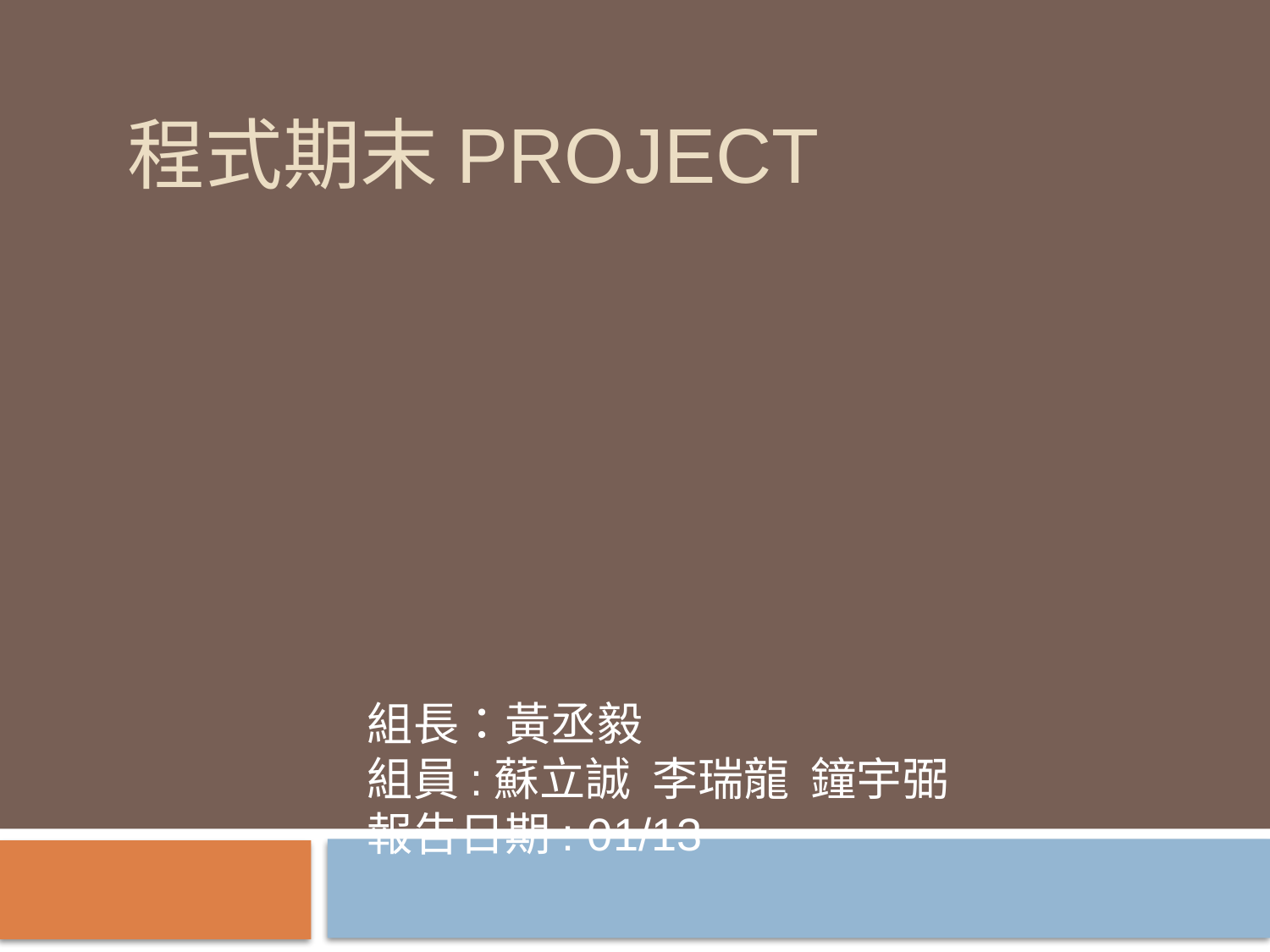

# 程式期末Project
組長：黃丞毅
組員:蘇立誠  李瑞龍  鐘宇弼
報告日期: 01/13